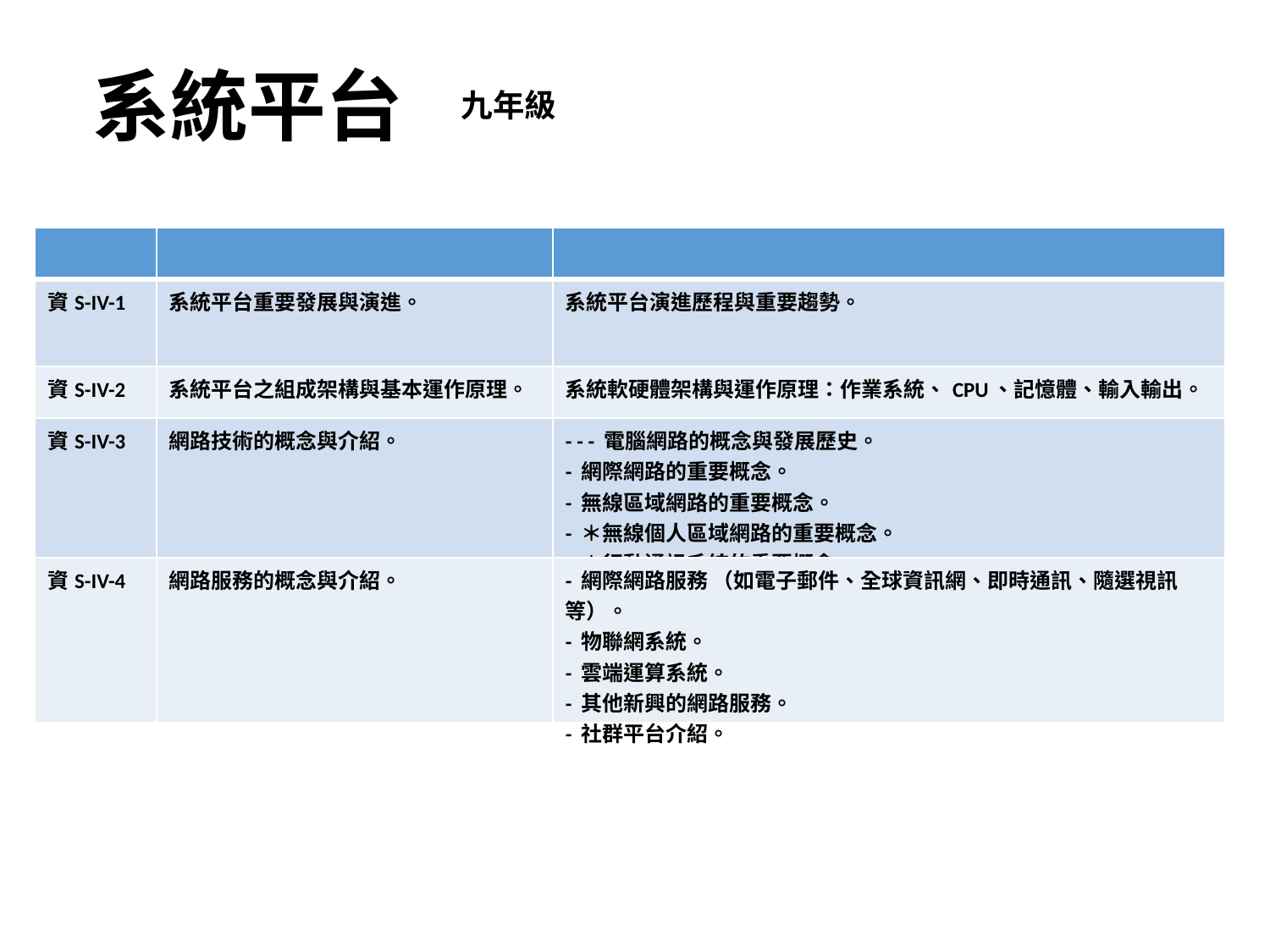

系統平台
九年級
|  |  |  |
| --- | --- | --- |
| 資S-IV-1 | 系統平台重要發展與演進。 | 系統平台演進歷程與重要趨勢。 |
| 資S-IV-2 | 系統平台之組成架構與基本運作原理。 | 系統軟硬體架構與運作原理：作業系統、CPU、記憶體、輸入輸出。 |
| 資S-IV-3 | 網路技術的概念與介紹。 | - - - 電腦網路的概念與發展歷史。 - 網際網路的重要概念。 - 無線區域網路的重要概念。 - ＊無線個人區域網路的重要概念。 - ＊行動通訊系統的重要概念。 |
| 資S-IV-4 | 網路服務的概念與介紹。 | - 網際網路服務 （如電子郵件、全球資訊網、即時通訊、隨選視訊等）。 - 物聯網系統。 - 雲端運算系統。 - 其他新興的網路服務。 - 社群平台介紹。 |